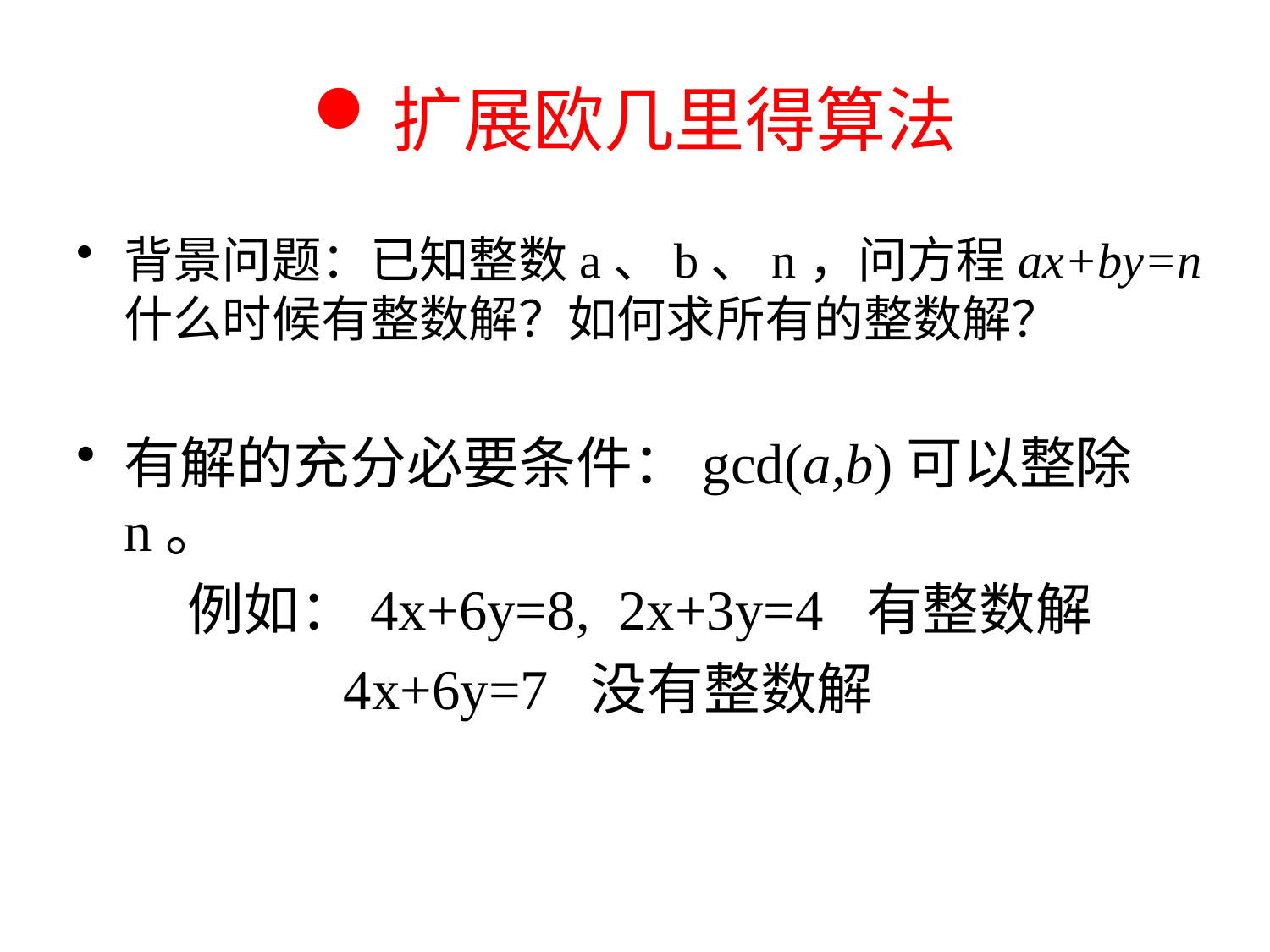

# 扩展欧几里得算法
背景问题：已知整数a、b、n，问方程ax+by=n什么时候有整数解？如何求所有的整数解？

有解的充分必要条件：gcd(a,b)可以整除n。
例如：4x+6y=8,  2x+3y=4  有整数解
           4x+6y=7  没有整数解